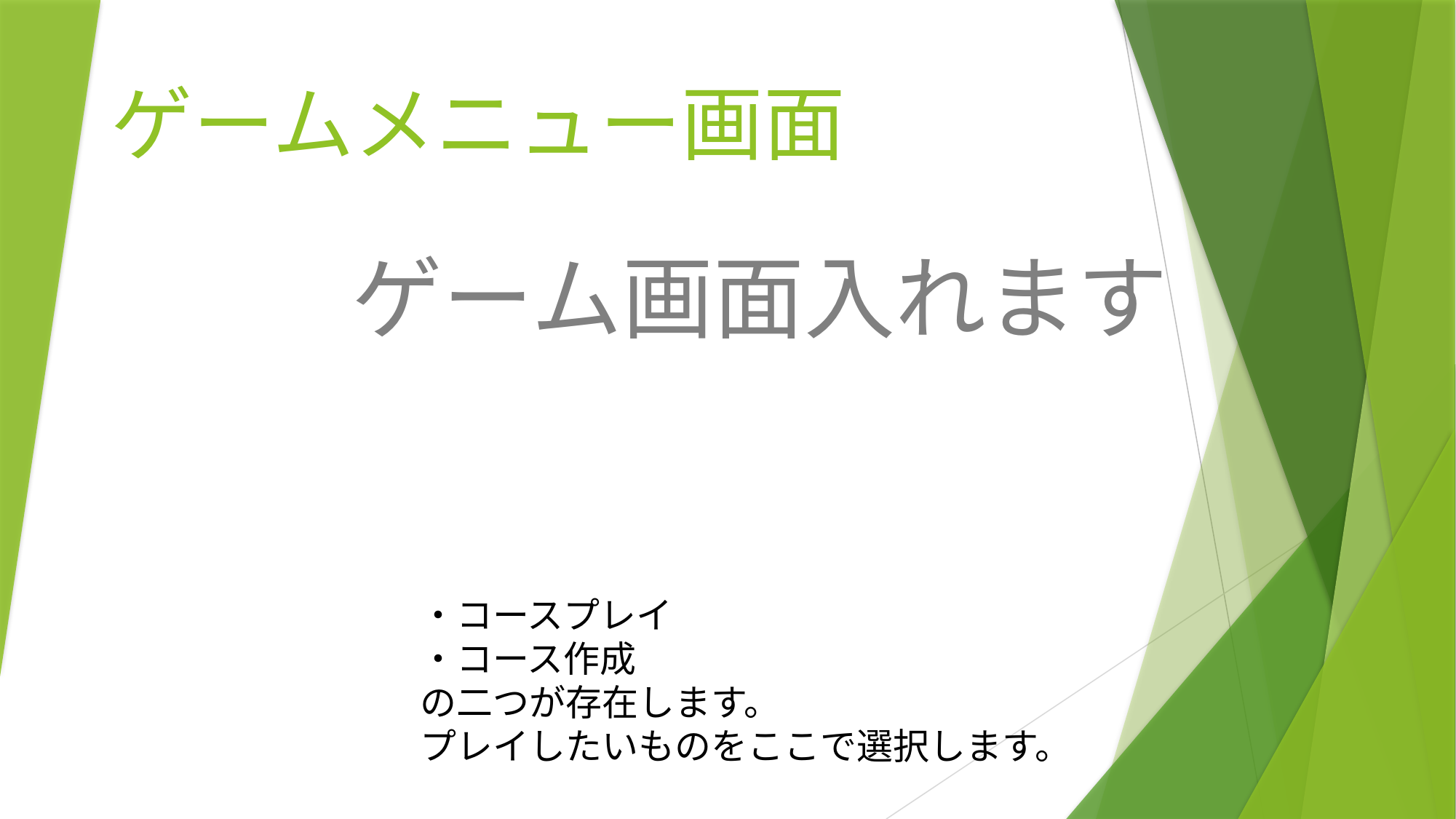

# ゲームメニュー画面
ゲーム画面入れます
・コースプレイ
・コース作成
の二つが存在します。
プレイしたいものをここで選択します。